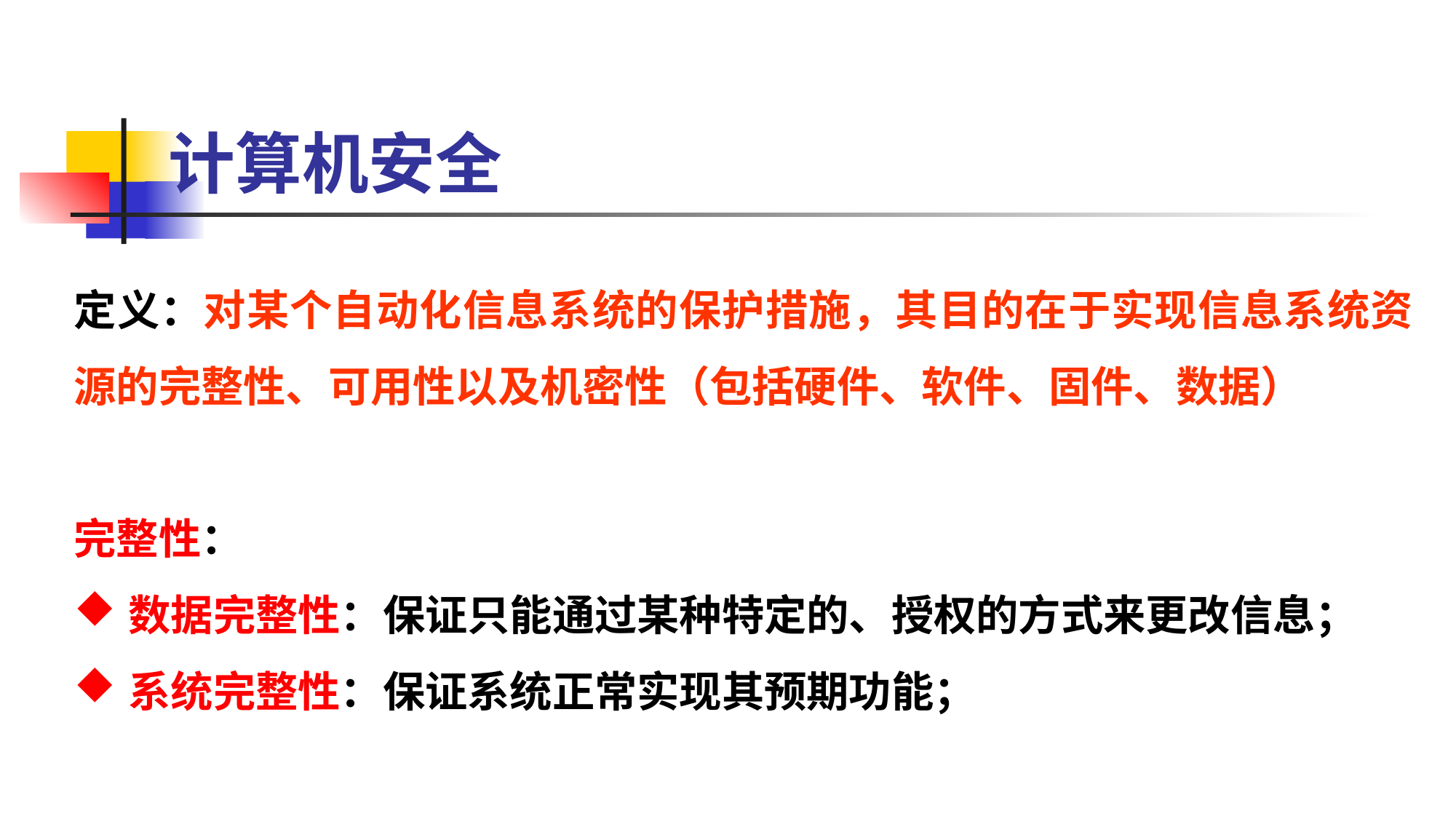

计算机安全

定义：对某个自动化信息系统的保护措施，其目的在于实现信息系统资源的完整性、可用性以及机密性（包括硬件、软件、固件、数据）

完整性：
数据完整性：保证只能通过某种特定的、授权的方式来更改信息；
系统完整性：保证系统正常实现其预期功能；